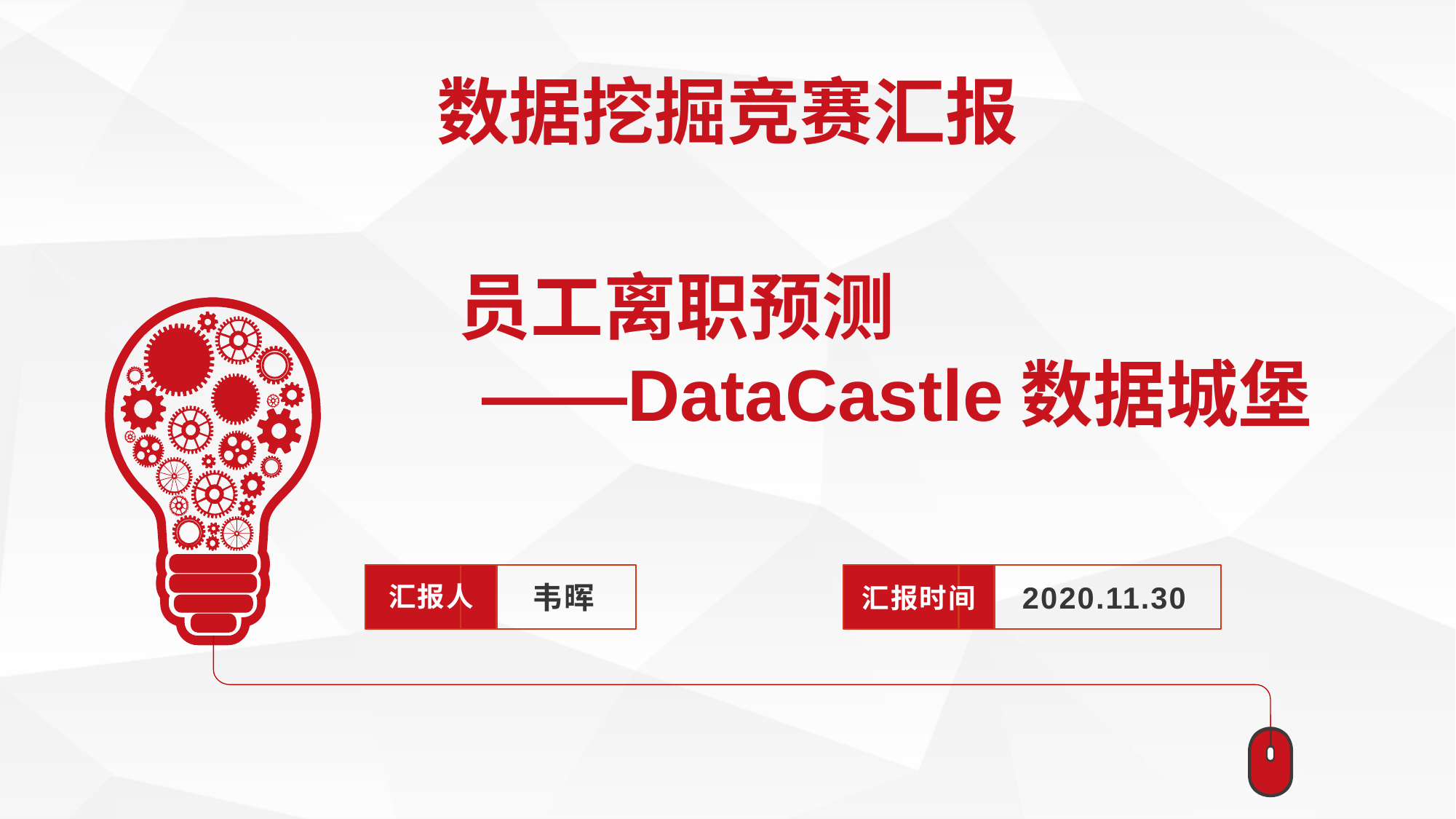

数据挖掘竞赛汇报
      员工离职预测
——DataCastle数据城堡

韦晖
汇报人
2020.11.30
汇报时间